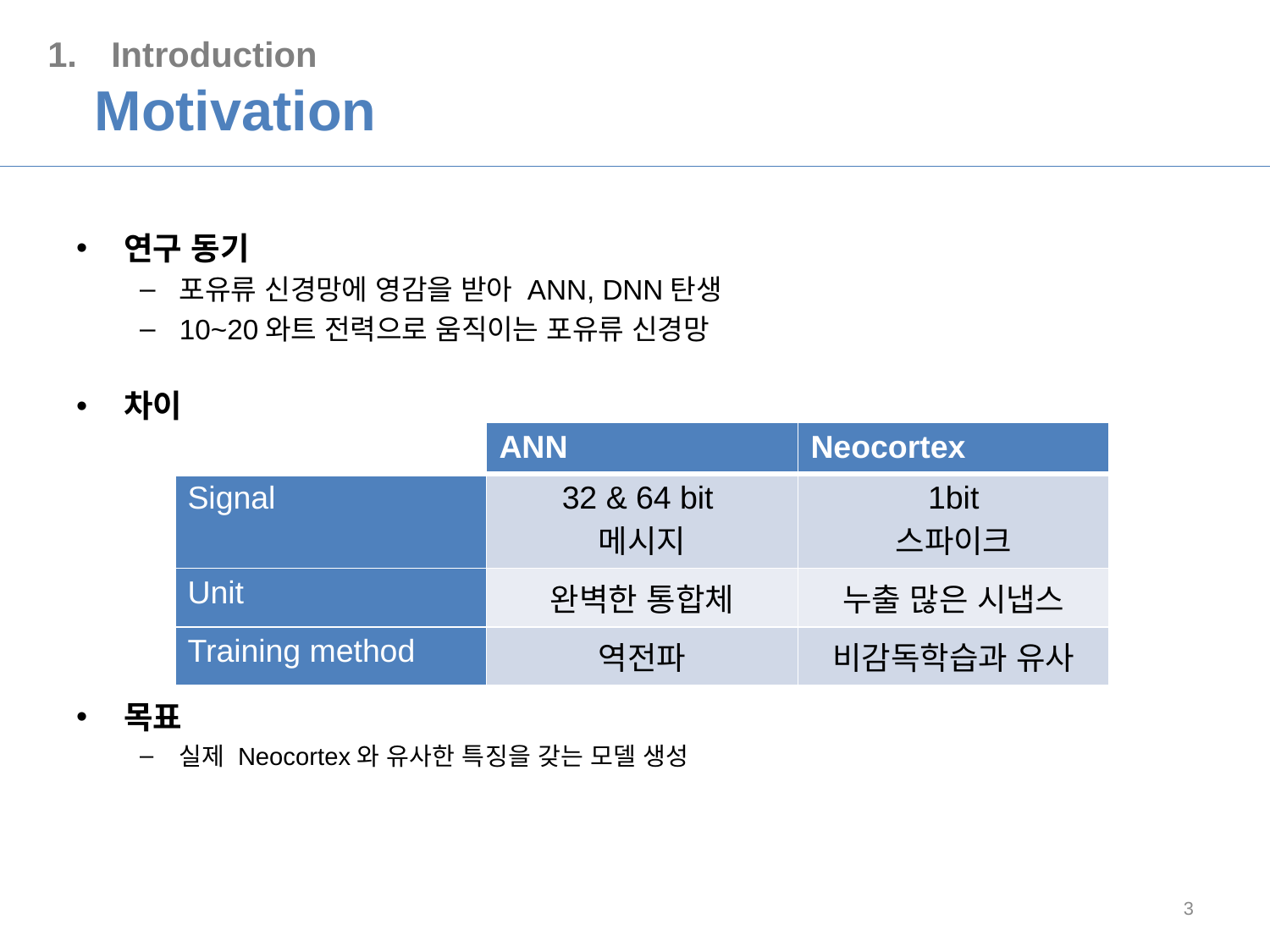

Introduction
   Motivation

연구 동기
포유류 신경망에 영감을 받아 ANN, DNN탄생
10~20와트 전력으로 움직이는 포유류 신경망

차이

목표
실제 Neocortex와 유사한 특징을 갖는 모델 생성

|  | ANN | Neocortex |
| --- | --- | --- |
| Signal | 32 & 64 bit 메시지 | 1bit 스파이크 |
| Unit | 완벽한 통합체 | 누출 많은 시냅스 |
| Training method | 역전파 | 비감독학습과 유사 |
3